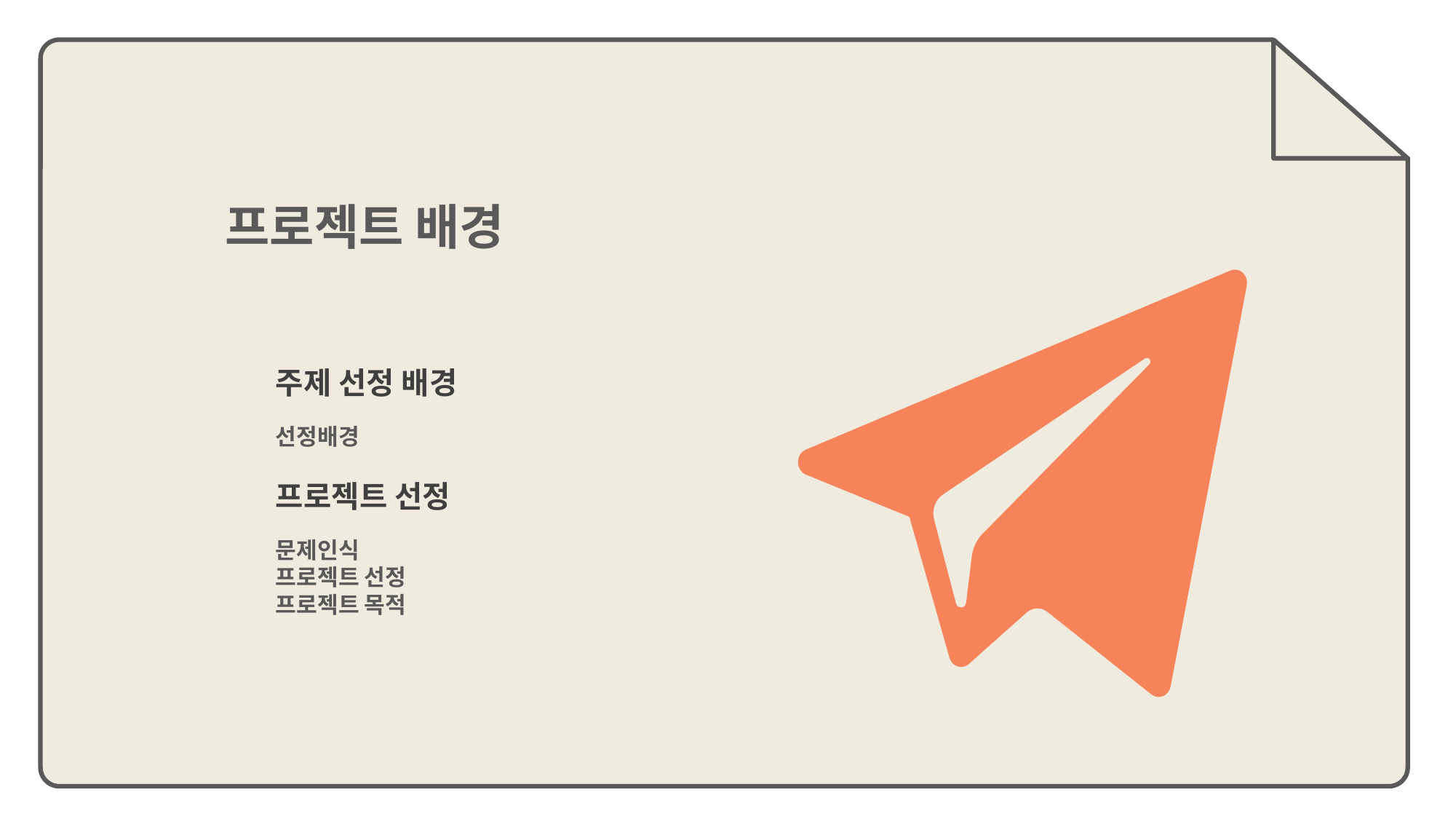

프로젝트 배경

주제 선정 배경
선정배경
프로젝트 선정
문제인식
프로젝트 선정
프로젝트 목적